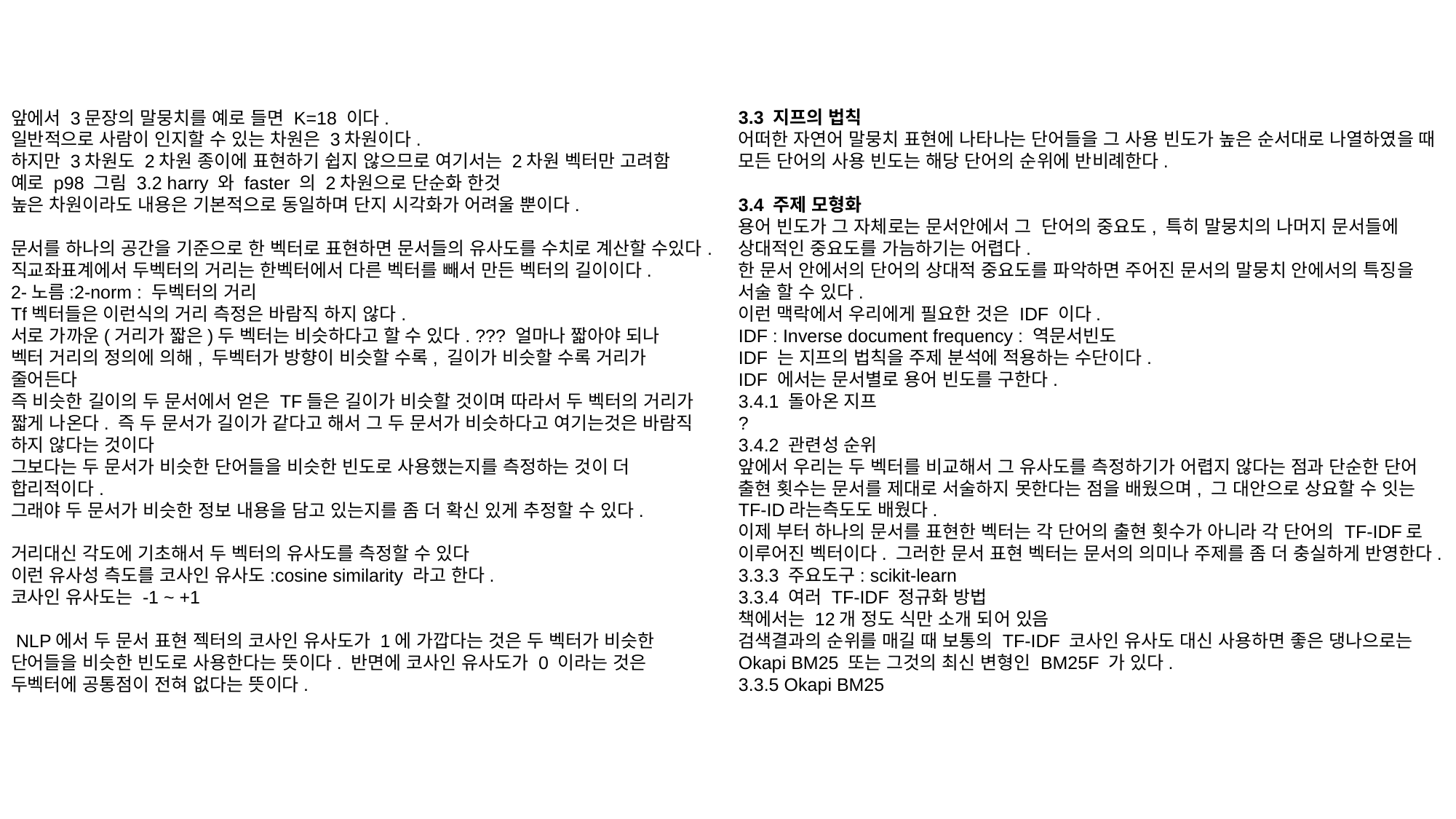

앞에서 3문장의 말뭉치를 예로 들면 K=18 이다.
일반적으로 사람이 인지할 수 있는 차원은 3차원이다.
하지만 3차원도 2차원 종이에 표현하기 쉽지 않으므로 여기서는 2차원 벡터만 고려함
예로 p98 그림 3.2 harry 와 faster 의 2차원으로 단순화 한것
높은 차원이라도 내용은 기본적으로 동일하며 단지 시각화가 어려울 뿐이다.

문서를 하나의 공간을 기준으로 한 벡터로 표현하면 문서들의 유사도를 수치로 계산할 수있다.
직교좌표계에서 두벡터의 거리는 한벡터에서 다른 벡터를 빼서 만든 벡터의 길이이다.
2-노름:2-norm : 두벡터의 거리
Tf벡터들은 이런식의 거리 측정은 바람직 하지 않다.
서로 가까운(거리가 짧은)두 벡터는 비슷하다고 할 수 있다. ??? 얼마나 짧아야 되나
벡터 거리의 정의에 의해, 두벡터가 방향이 비슷할 수록, 길이가 비슷할 수록 거리가 줄어든다
즉 비슷한 길이의 두 문서에서 얻은 TF들은 길이가 비슷할 것이며 따라서 두 벡터의 거리가 짧게 나온다. 즉 두 문서가 길이가 같다고 해서 그 두 문서가 비슷하다고 여기는것은 바람직 하지 않다는 것이다
그보다는 두 문서가 비슷한 단어들을 비슷한 빈도로 사용했는지를 측정하는 것이 더 합리적이다.
그래야 두 문서가 비슷한 정보 내용을 담고 있는지를 좀 더 확신 있게 추정할 수 있다.

거리대신 각도에 기초해서 두 벡터의 유사도를 측정할 수 있다
이런 유사성 측도를 코사인 유사도:cosine similarity 라고 한다.
코사인 유사도는 -1 ~ +1

 NLP에서 두 문서 표현 젝터의 코사인 유사도가 1에 가깝다는 것은 두 벡터가 비슷한 단어들을 비슷한 빈도로 사용한다는 뜻이다. 반면에 코사인 유사도가 0 이라는 것은 두벡터에 공통점이 전혀 없다는 뜻이다.

3.3 지프의 법칙
어떠한 자연어 말뭉치 표현에 나타나는 단어들을 그 사용 빈도가 높은 순서대로 나열하였을 때 모든 단어의 사용 빈도는 해당 단어의 순위에 반비례한다.

3.4 주제 모형화
용어 빈도가 그 자체로는 문서안에서 그  단어의 중요도, 특히 말뭉치의 나머지 문서들에 상대적인 중요도를 가늠하기는 어렵다.
한 문서 안에서의 단어의 상대적 중요도를 파악하면 주어진 문서의 말뭉치 안에서의 특징을 서술 할 수 있다.
이런 맥락에서 우리에게 필요한 것은 IDF 이다.
IDF : Inverse document frequency : 역문서빈도
IDF 는 지프의 법칙을 주제 분석에 적용하는 수단이다.
IDF 에서는 문서별로 용어 빈도를 구한다.
3.4.1 돌아온 지프
?
3.4.2 관련성 순위
앞에서 우리는 두 벡터를 비교해서 그 유사도를 측정하기가 어렵지 않다는 점과 단순한 단어 출현 횟수는 문서를 제대로 서술하지 못한다는 점을 배웠으며, 그 대안으로 상요할 수 잇는 TF-ID라는측도도 배웠다.
이제 부터 하나의 문서를 표현한 벡터는 각 단어의 출현 횟수가 아니라 각 단어의 TF-IDF로 이루어진 벡터이다. 그러한 문서 표현 벡터는 문서의 의미나 주제를 좀 더 충실하게 반영한다.
3.3.3 주요도구: scikit-learn
3.3.4 여러 TF-IDF 정규화 방법
책에서는 12개 정도 식만 소개 되어 있음
검색결과의 순위를 매길 때 보통의 TF-IDF 코사인 유사도 대신 사용하면 좋은 댕나으로는 Okapi BM25 또는 그것의 최신 변형인 BM25F 가 있다.
3.3.5 Okapi BM25